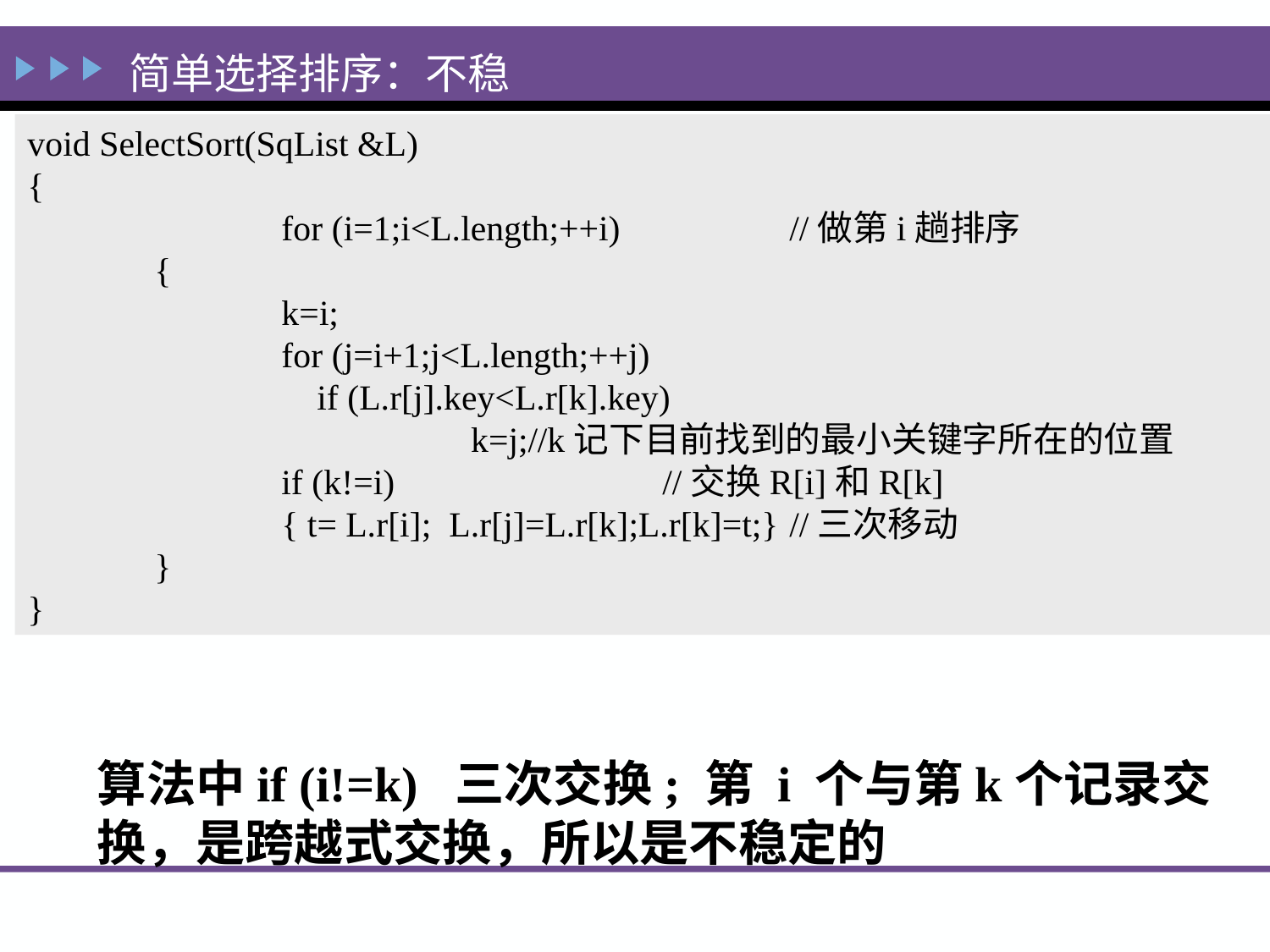

简单选择排序：不稳
void SelectSort(SqList &L)
{
		for (i=1;i<L.length;++i)    	 	//做第i趟排序
	{
		k=i;
		for (j=i+1;j<L.length;++j)
		    if (L.r[j].key<L.r[k].key)
			       k=j;//k记下目前找到的最小关键字所在的位置
		if (k!=i)          		//交换R[i]和R[k]
		{ t= L.r[i];  L.r[j]=L.r[k];L.r[k]=t;}	//三次移动
	}
}
算法中if (i!=k)  三次交换; 第 i 个与第k个记录交换，是跨越式交换，所以是不稳定的